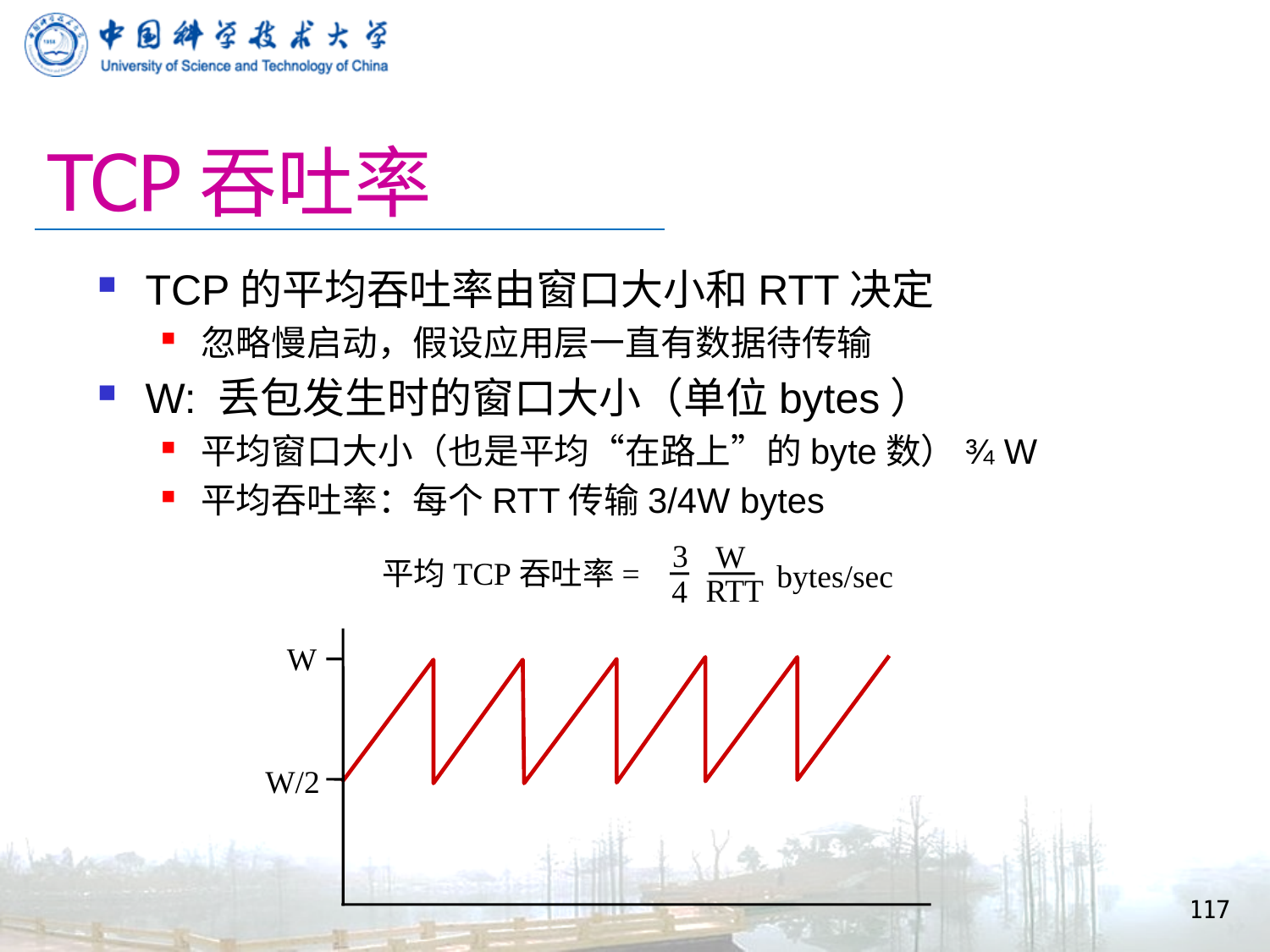

# TCP吞吐率
TCP的平均吞吐率由窗口大小和RTT决定
忽略慢启动，假设应用层一直有数据待传输
W: 丢包发生时的窗口大小（单位bytes）
平均窗口大小（也是平均“在路上”的byte数）¾ W
平均吞吐率：每个RTT传输3/4W bytes
3
W
bytes/sec
RTT
4

平均TCP吞吐率=

W

W/2

117